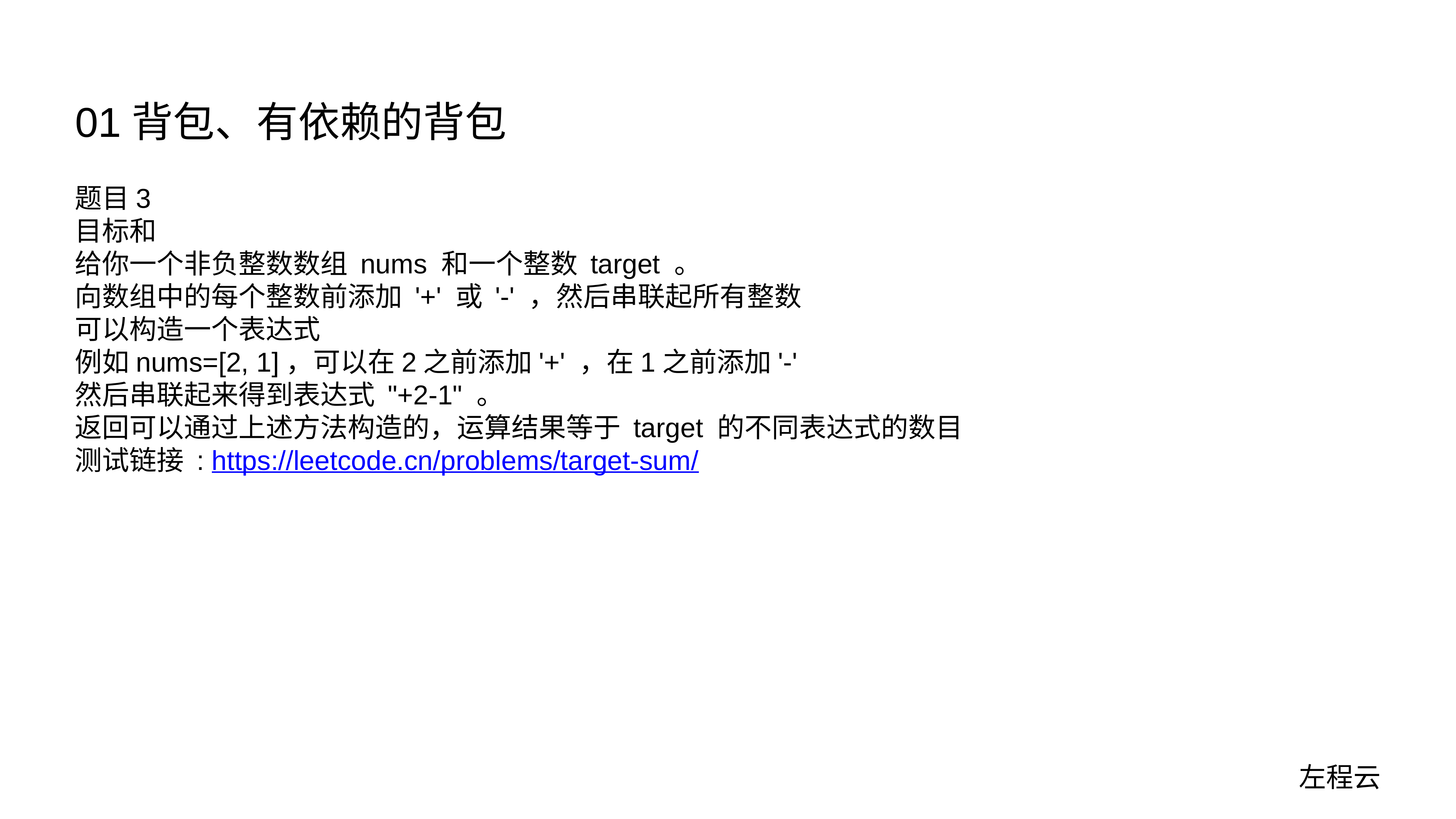

# 01背包、有依赖的背包
题目3
目标和
给你一个非负整数数组 nums 和一个整数 target 。
向数组中的每个整数前添加 '+' 或 '-' ，然后串联起所有整数
可以构造一个表达式
例如nums=[2, 1]，可以在2之前添加'+' ，在1之前添加'-'
然后串联起来得到表达式 "+2-1" 。
返回可以通过上述方法构造的，运算结果等于 target 的不同表达式的数目
测试链接 : https://leetcode.cn/problems/target-sum/
左程云